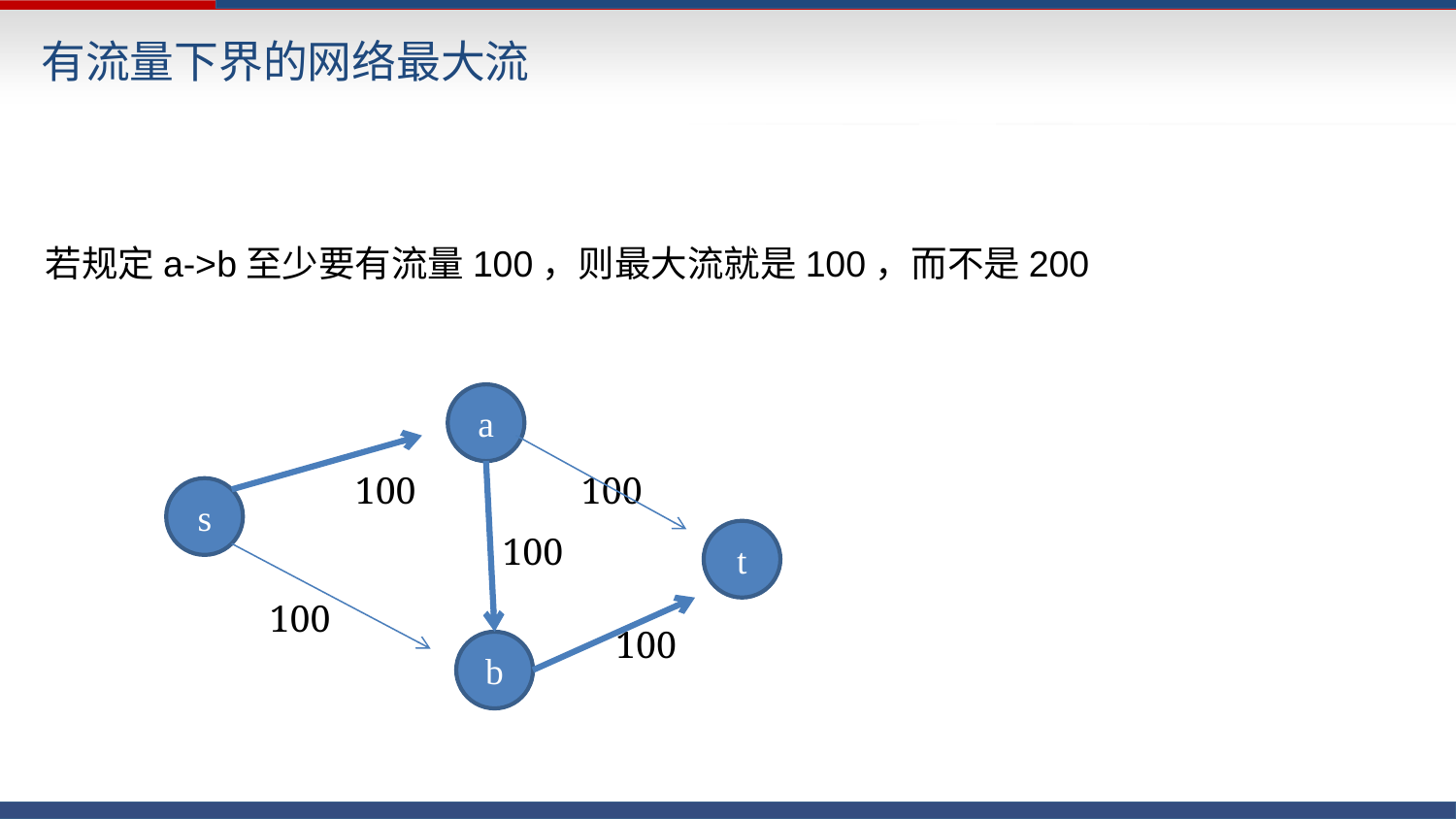

有流量下界的网络最大流
若规定a->b至少要有流量100，则最大流就是100，而不是200
a
100
100
s
t
100
100
100
b